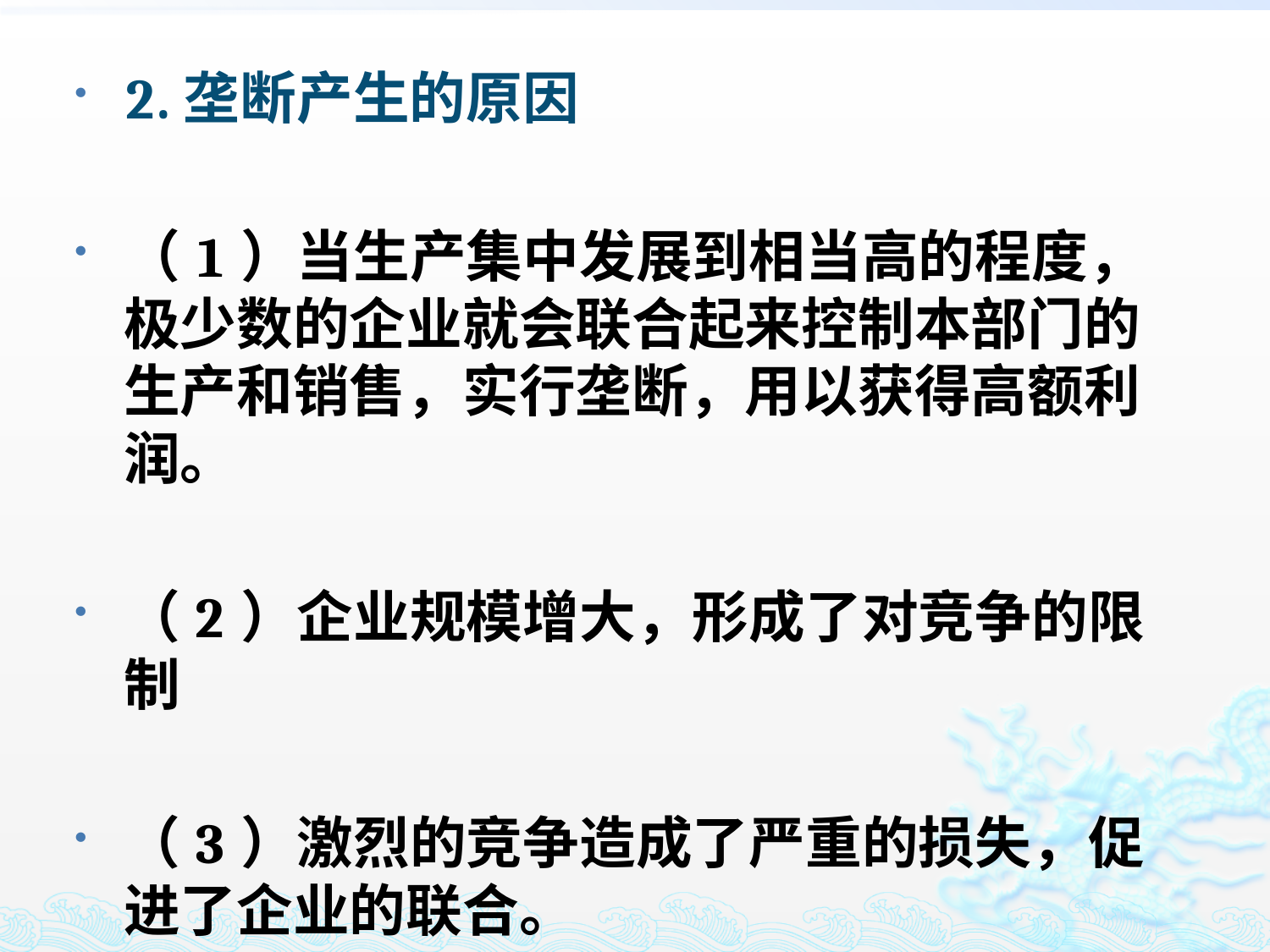

2.垄断产生的原因

（1）当生产集中发展到相当高的程度，极少数的企业就会联合起来控制本部门的生产和销售，实行垄断，用以获得高额利润。

（2）企业规模增大，形成了对竞争的限制

（3）激烈的竞争造成了严重的损失，促进了企业的联合。